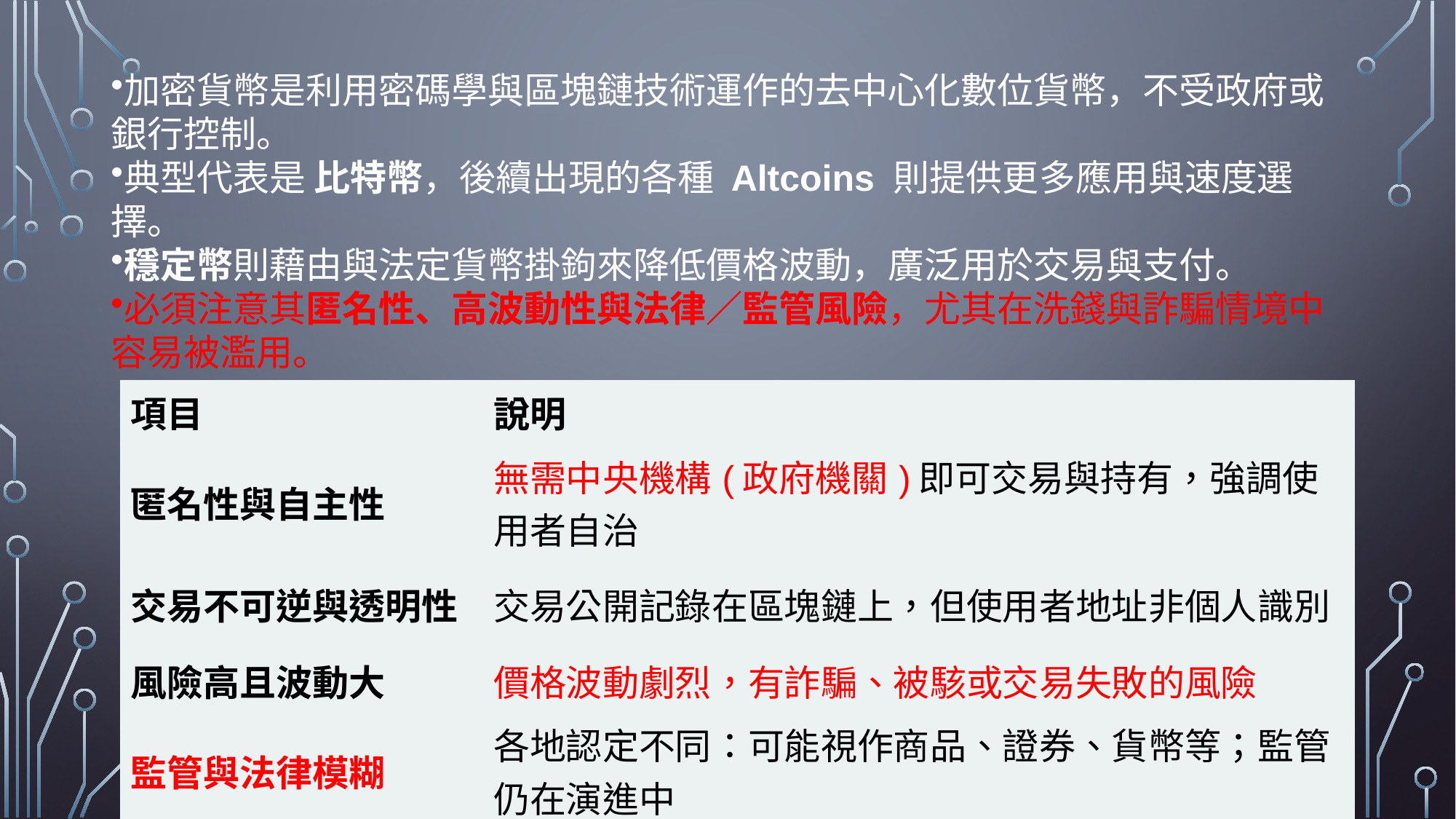

加密貨幣是利用密碼學與區塊鏈技術運作的去中心化數位貨幣，不受政府或銀行控制。
典型代表是 比特幣，後續出現的各種 Altcoins 則提供更多應用與速度選擇。
穩定幣則藉由與法定貨幣掛鉤來降低價格波動，廣泛用於交易與支付。
必須注意其匿名性、高波動性與法律／監管風險，尤其在洗錢與詐騙情境中容易被濫用。
| 項目 | 說明 |
| --- | --- |
| 匿名性與自主性 | 無需中央機構(政府機關)即可交易與持有，強調使用者自治 |
| 交易不可逆與透明性 | 交易公開記錄在區塊鏈上，但使用者地址非個人識別 |
| 風險高且波動大 | 價格波動劇烈，有詐騙、被駭或交易失敗的風險 |
| 監管與法律模糊 | 各地認定不同：可能視作商品、證券、貨幣等；監管仍在演進中 |